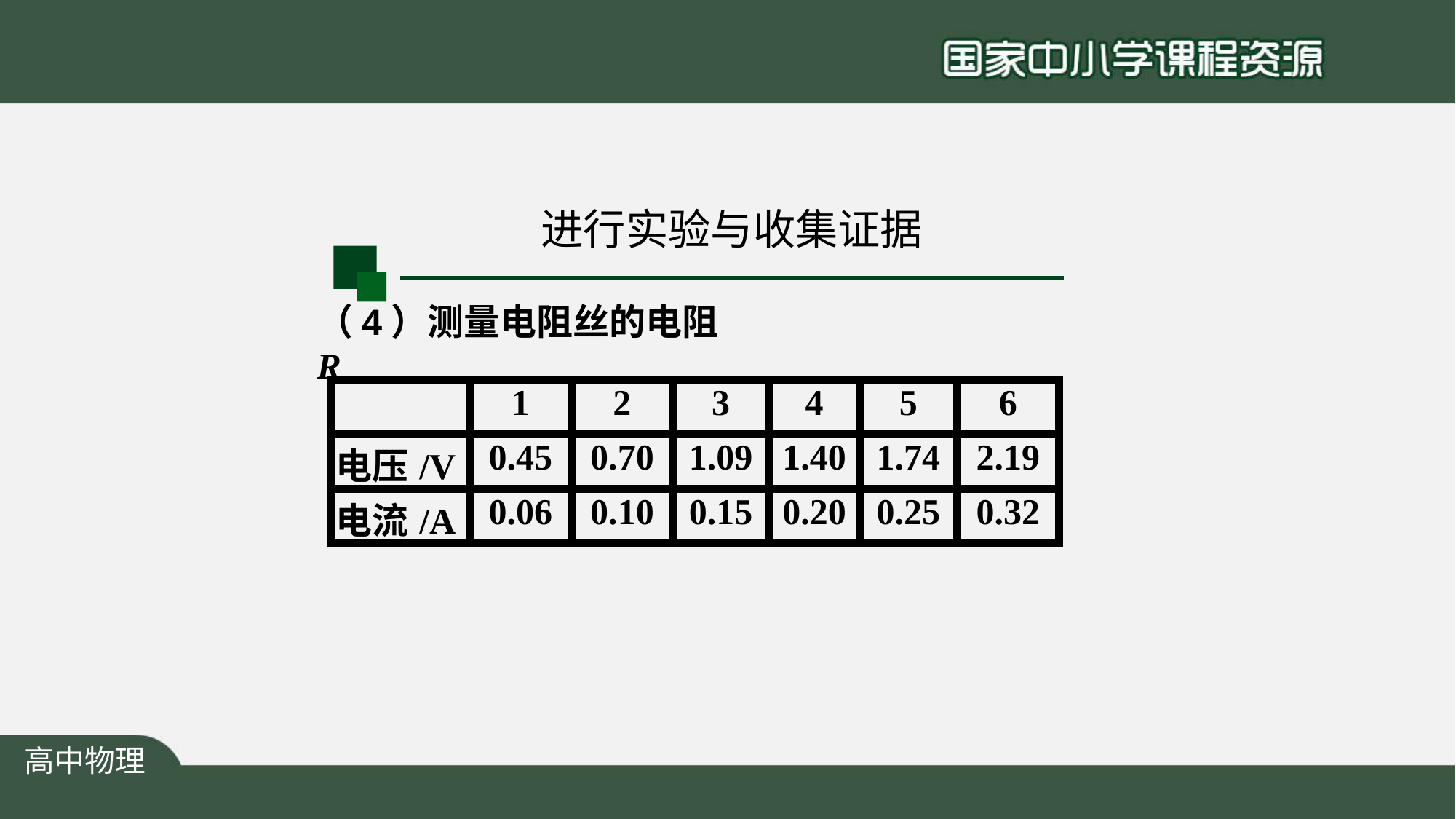

# 进行实验与收集证据

（4）测量电阻丝的电阻R
|  | 1 | 2 | 3 | 4 | 5 | 6 |
| --- | --- | --- | --- | --- | --- | --- |
| 电压/V | 0.45 | 0.70 | 1.09 | 1.40 | 1.74 | 2.19 |
| 电流/A | 0.06 | 0.10 | 0.15 | 0.20 | 0.25 | 0.32 |
高中物理